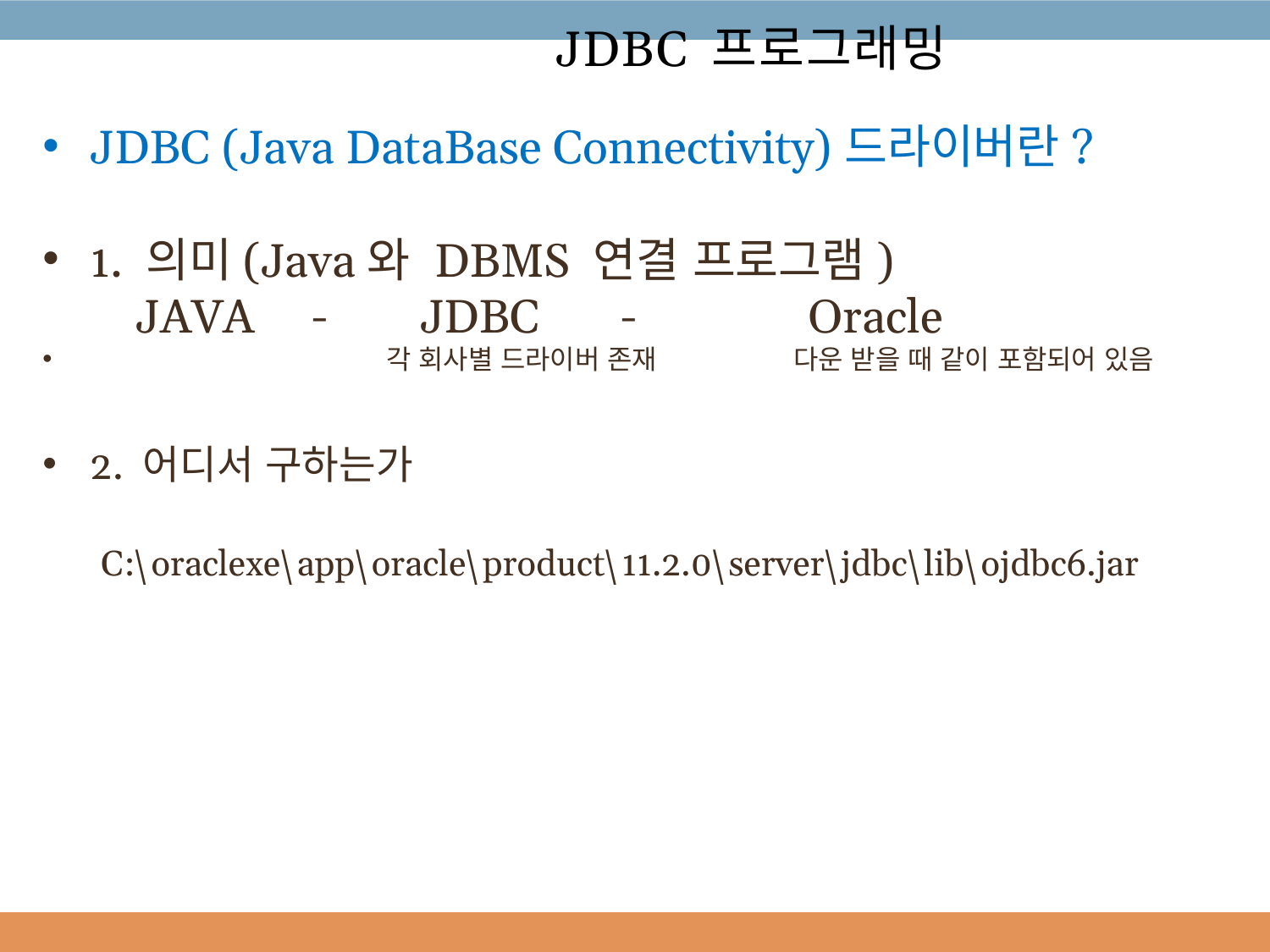

# JDBC 프로그래밍
JDBC (Java DataBase Connectivity)드라이버란?

1. 의미(Java와 DBMS 연결 프로그램)
    JAVA     -        JDBC       -               Oracle
                                      각 회사별 드라이버 존재                  다운 받을 때 같이 포함되어 있음

2. 어디서 구하는가
      C:\oraclexe\app\oracle\product\11.2.0\server\jdbc\lib\ojdbc6.jar